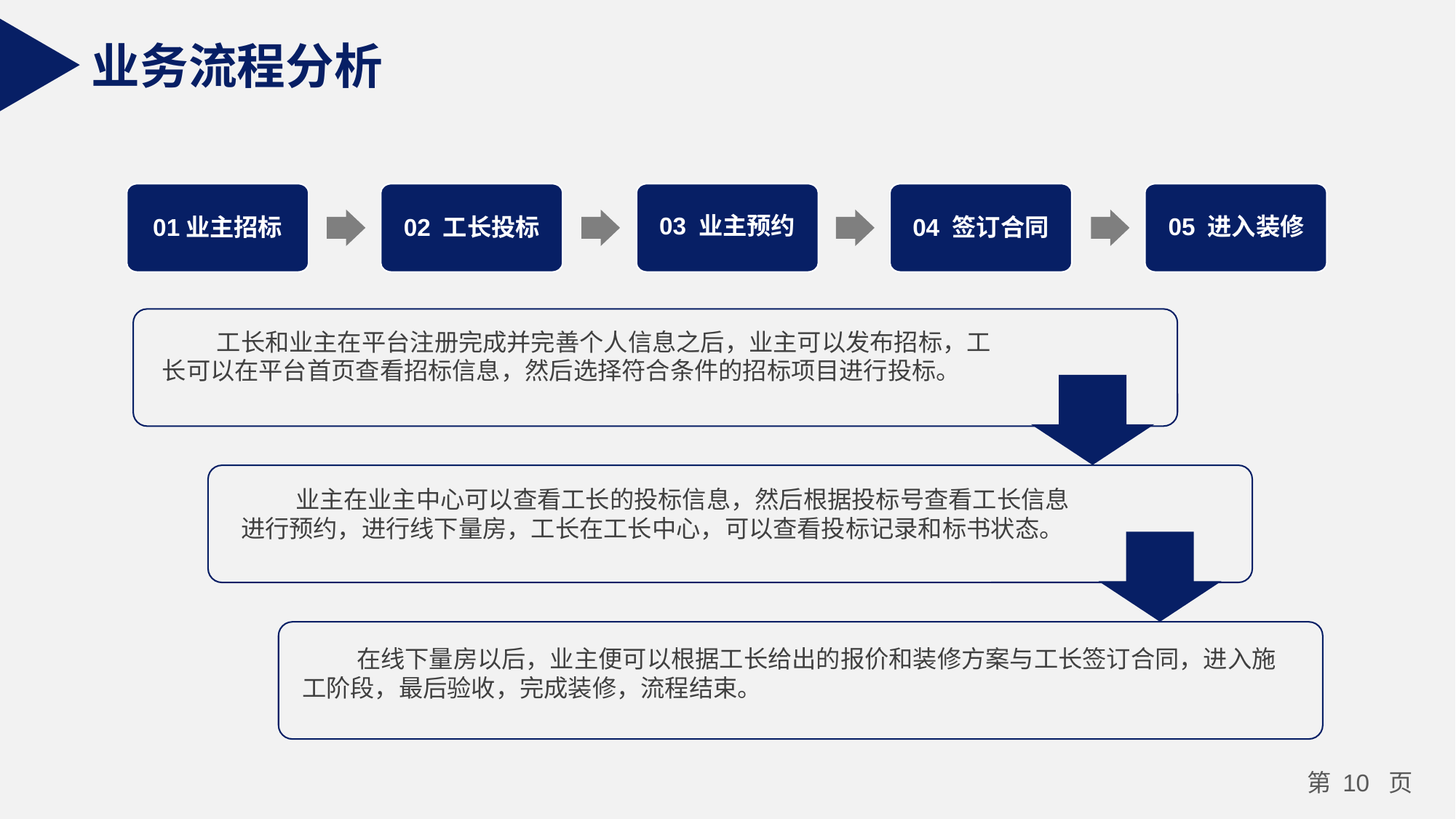

业务流程分析

03 业主预约
01业主招标
02 工长投标
04 签订合同

05 进入装修

工长和业主在平台注册完成并完善个人信息之后，业主可以发布招标，工长可以在平台首页查看招标信息，然后选择符合条件的招标项目进行投标。

业主在业主中心可以查看工长的投标信息，然后根据投标号查看工长信息进行预约，进行线下量房，工长在工长中心，可以查看投标记录和标书状态。

在线下量房以后，业主便可以根据工长给出的报价和装修方案与工长签订合同，进入施工阶段，最后验收，完成装修，流程结束。